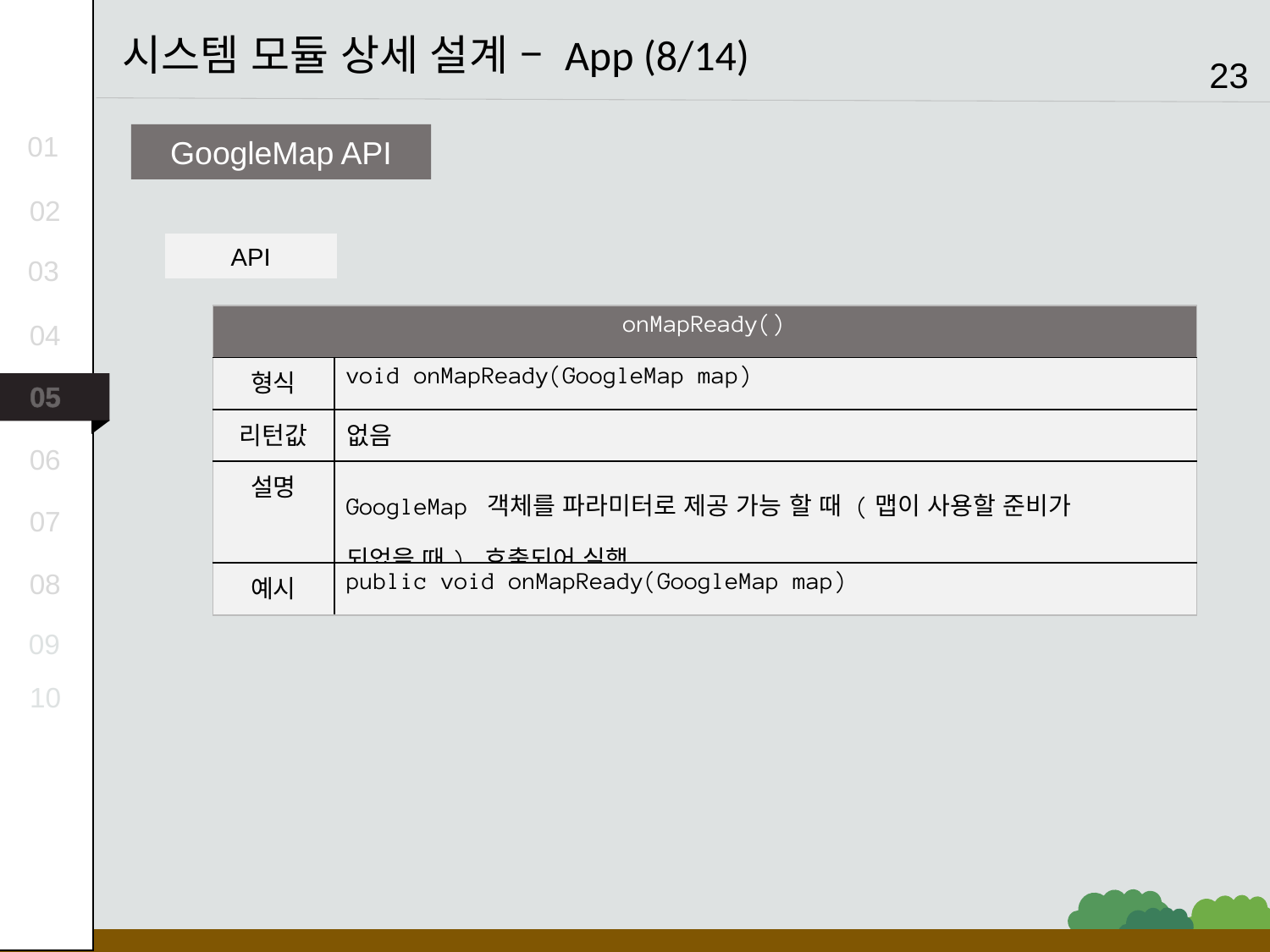

시스템 모듈 상세 설계 – App (8/14)

23
01
GoogleMap API
02
API
03
| onMapReady() |  |
| --- | --- |
| 형식 | void onMapReady(GoogleMap map) |
| 리턴값 | 없음 |
| 설명 | GoogleMap 객체를 파라미터로 제공 가능 할 때 (맵이 사용할 준비가 되었을 때) 호출되어 실행 |
| 예시 | public void onMapReady(GoogleMap map) |

04
05

06
07
08
09
10